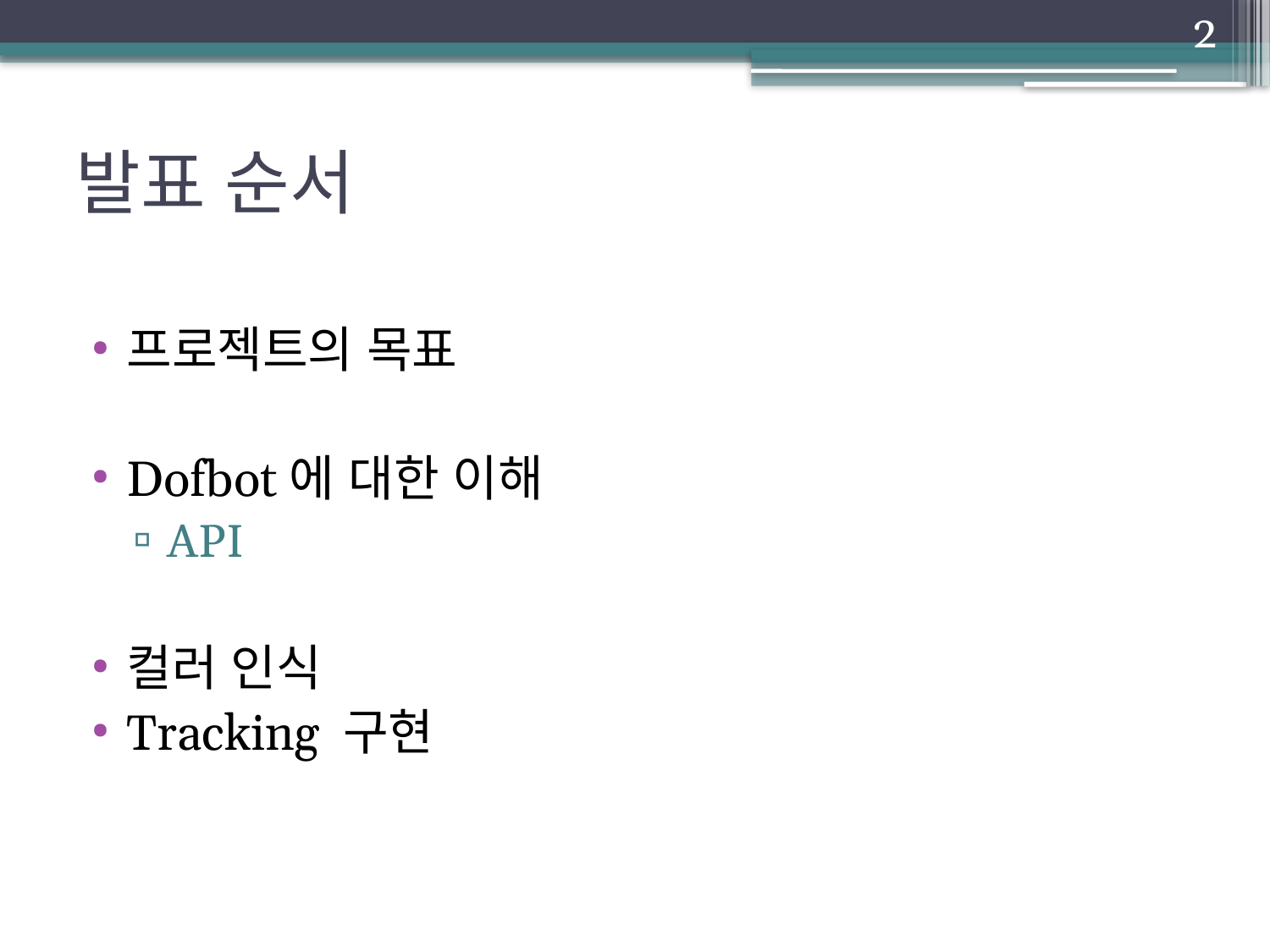

2
# 발표 순서
프로젝트의 목표

Dofbot에 대한 이해
API

컬러 인식
Tracking 구현